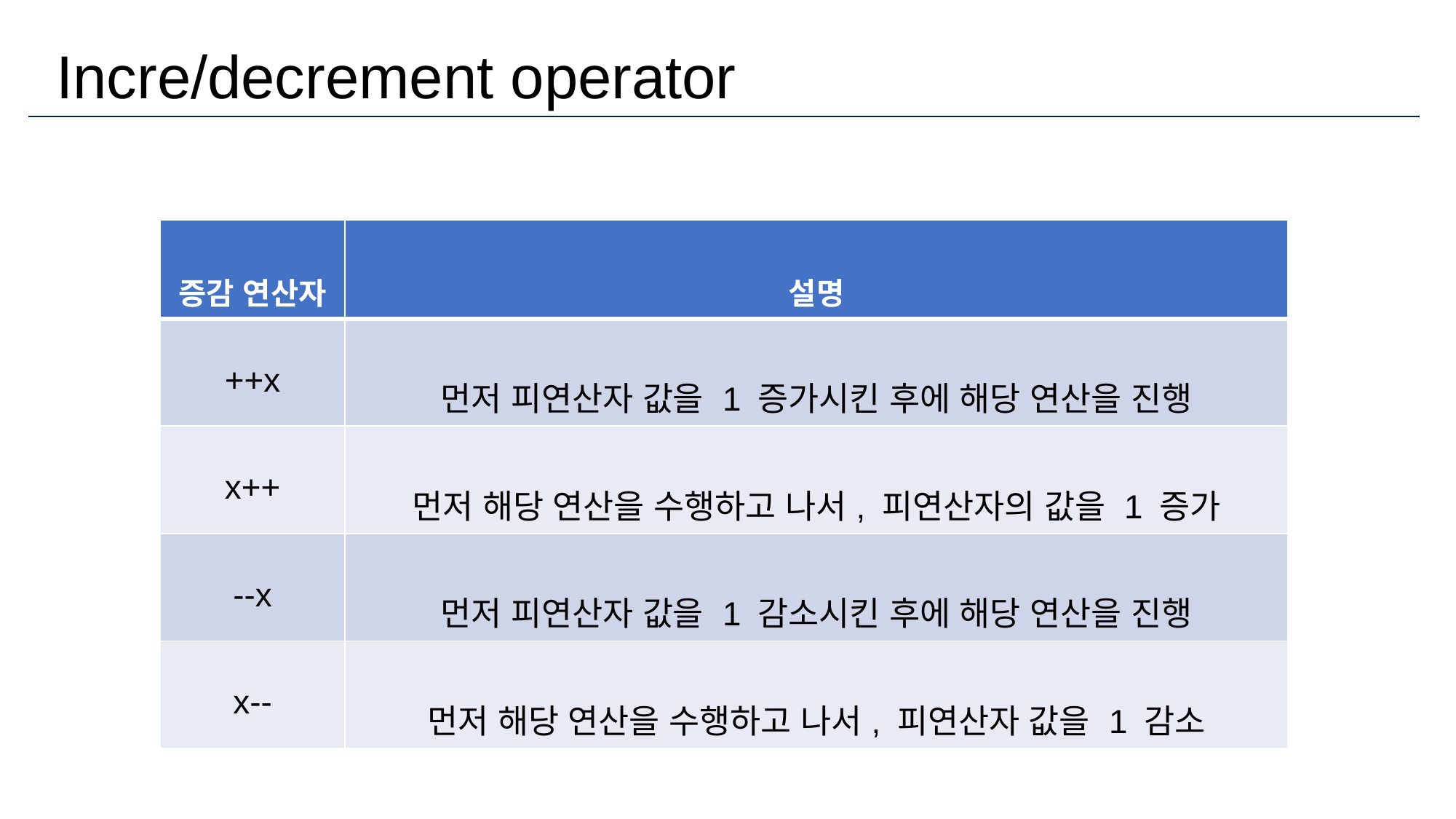

# Incre/decrement operator
| 증감 연산자 | 설명 |
| --- | --- |
| ++x | 먼저 피연산자 값을 1 증가시킨 후에 해당 연산을 진행 |
| x++ | 먼저 해당 연산을 수행하고 나서, 피연산자의 값을 1 증가 |
| --x | 먼저 피연산자 값을 1 감소시킨 후에 해당 연산을 진행 |
| x-- | 먼저 해당 연산을 수행하고 나서, 피연산자 값을 1 감소 |